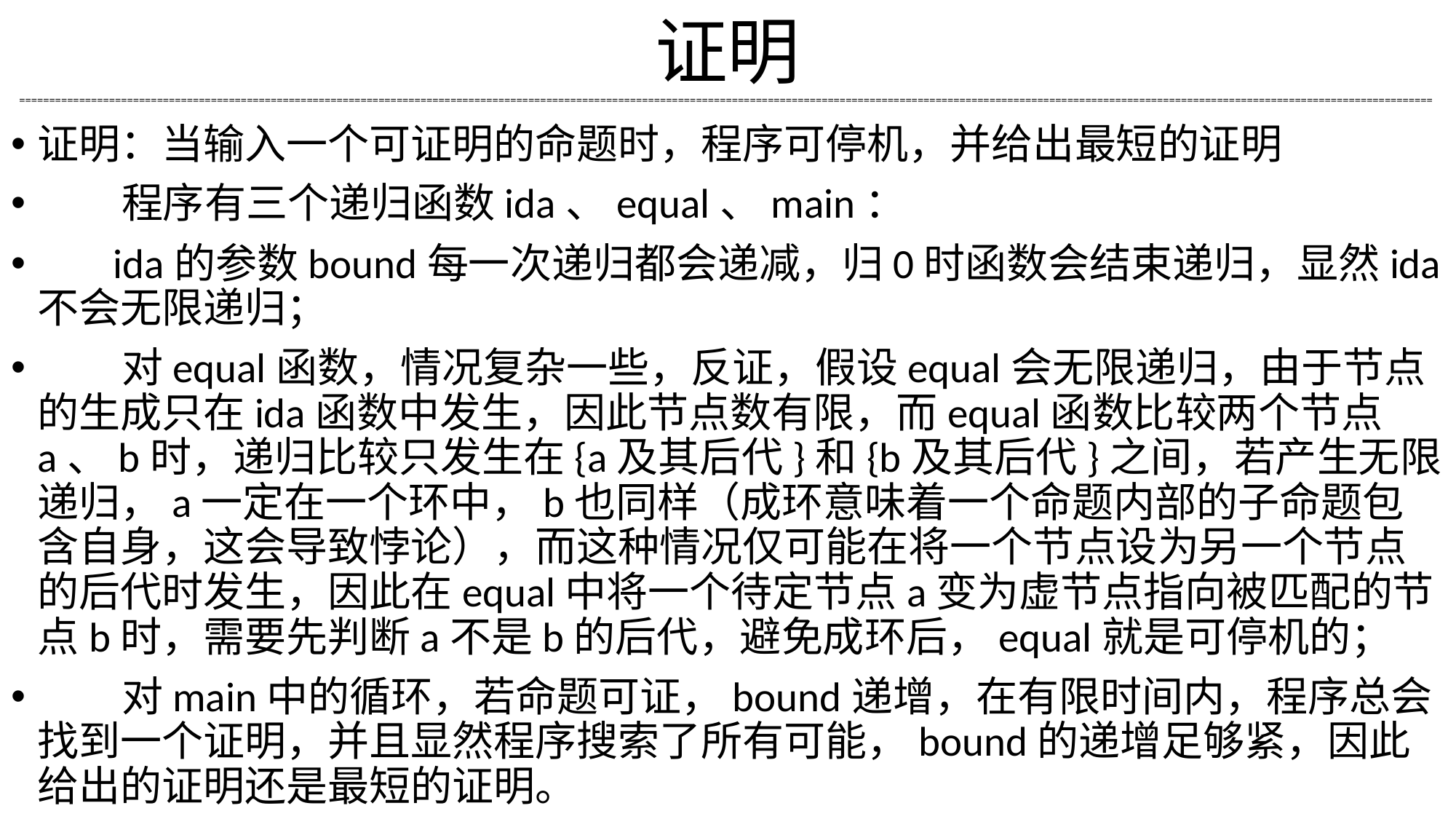

证明
============================================================================================================================================================================================================================================
证明：当输入一个可证明的命题时，程序可停机，并给出最短的证明
        程序有三个递归函数ida、equal、main：
        ida的参数bound每一次递归都会递减，归0时函数会结束递归，显然ida不会无限递归；
        对equal函数，情况复杂一些，反证，假设equal会无限递归，由于节点的生成只在ida函数中发生，因此节点数有限，而equal函数比较两个节点a、b时，递归比较只发生在{a及其后代}和{b及其后代}之间，若产生无限递归，a一定在一个环中，b也同样（成环意味着一个命题内部的子命题包含自身，这会导致悖论），而这种情况仅可能在将一个节点设为另一个节点的后代时发生，因此在equal中将一个待定节点a变为虚节点指向被匹配的节点b时，需要先判断a不是b的后代，避免成环后，equal就是可停机的；
        对main中的循环，若命题可证，bound递增，在有限时间内，程序总会找到一个证明，并且显然程序搜索了所有可能，bound的递增足够紧，因此给出的证明还是最短的证明。